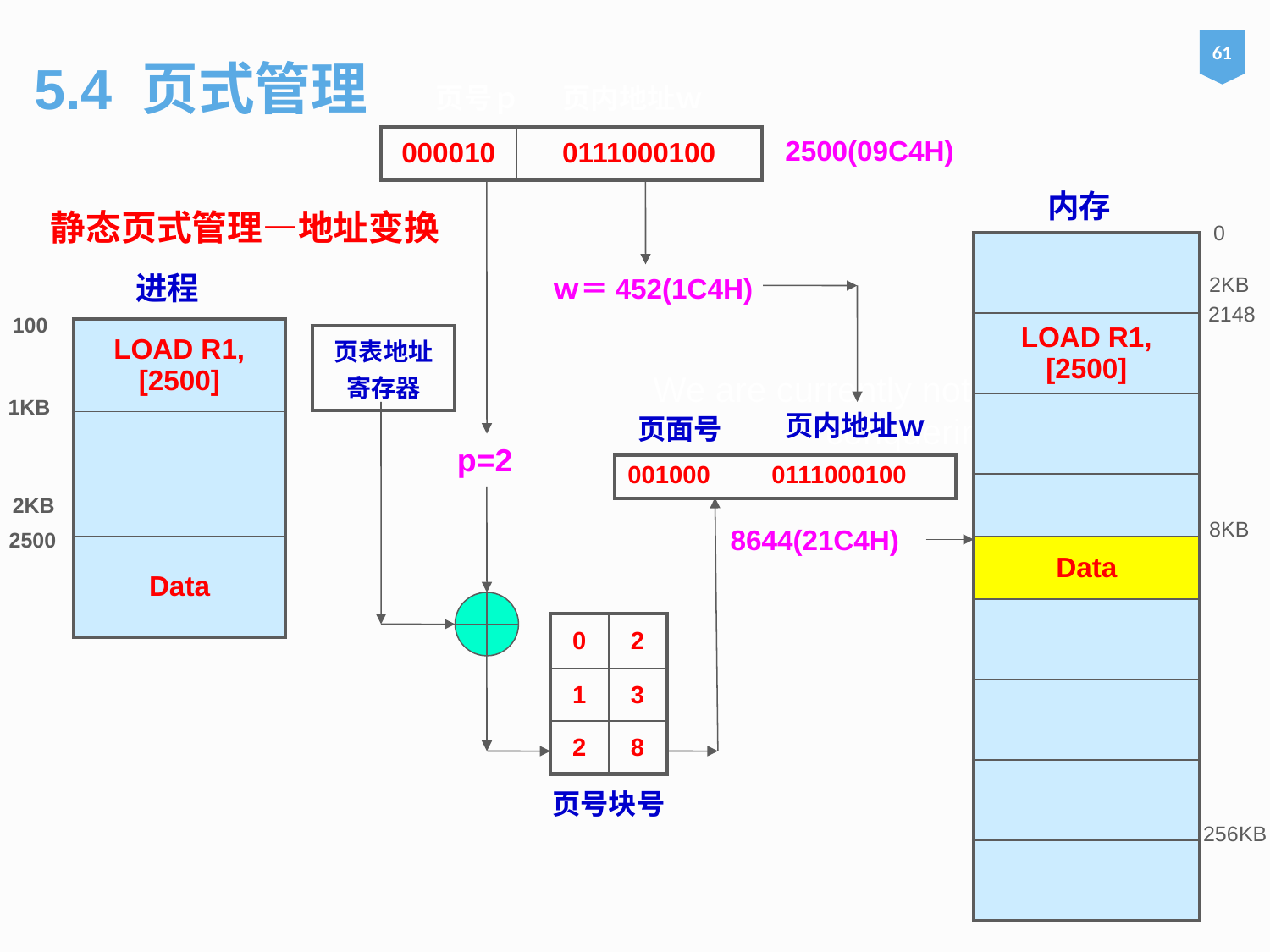

5.4 页式管理
61
页号ｐ
页内地址ｗ
| 000010 | 0111000100 |
| --- | --- |
2500(09C4H)

静态页式管理—地址变换
内存

0
|  |
| --- |
| LOAD R1,[2500] |
|  |
|  |
| Data |
|  |
|  |
|  |
|  |
进程
ｗ＝452(1C4H)
2KB

2148
100
| LOAD R1,[2500] |
| --- |
|  |
| Data |
| 页表地址寄存器 |
| --- |
# We are currently not planning on conquering the world. – Sergey Brin
1KB

页内地址ｗ
页面号
p=2
| 001000 | 0111000100 |
| --- | --- |
2KB

8KB
8644(21C4H)
2500

| 0 | 2 |
| --- | --- |
| 1 | 3 |
| 2 | 8 |

页号块号
256KB

66